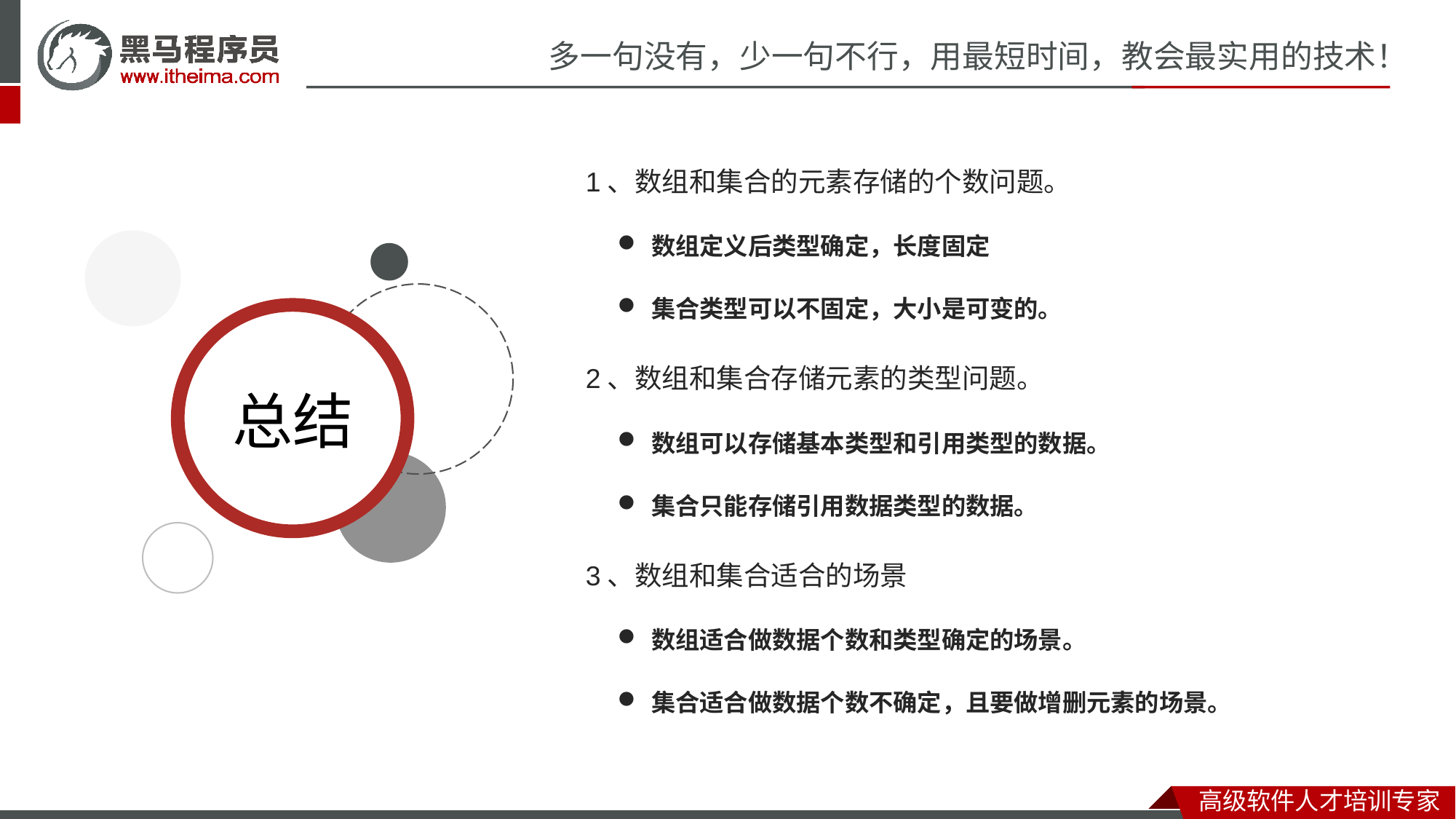

1、数组和集合的元素存储的个数问题。
数组定义后类型确定，长度固定
集合类型可以不固定，大小是可变的。
2、数组和集合存储元素的类型问题。
数组可以存储基本类型和引用类型的数据。
集合只能存储引用数据类型的数据。
3、数组和集合适合的场景
数组适合做数据个数和类型确定的场景。
集合适合做数据个数不确定，且要做增删元素的场景。